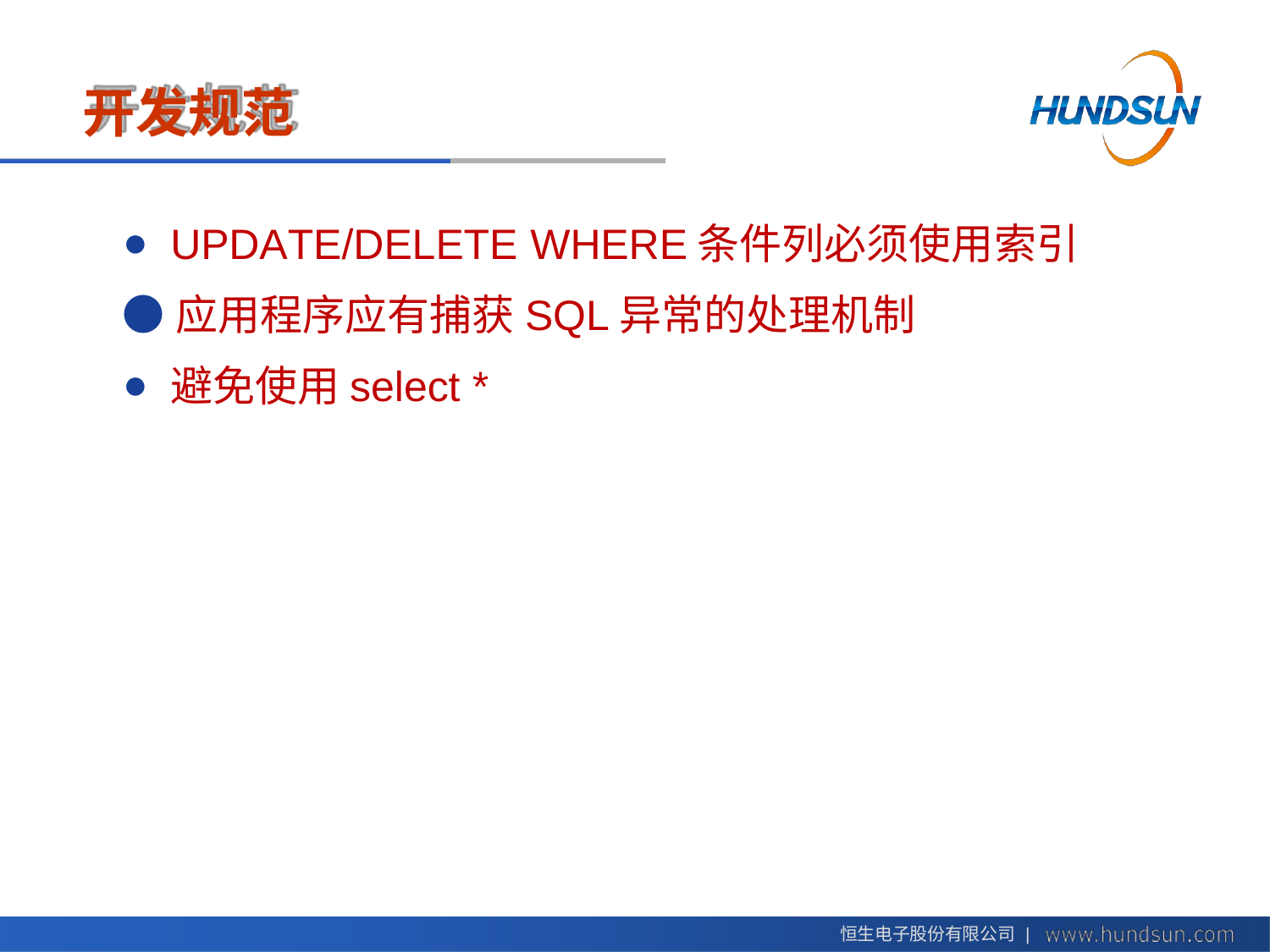

# 开发规范
UPDATE/DELETE WHERE条件列必须使用索引
●	应用程序应有捕获SQL异常的处理机制
避免使用select *
恒生电子股份有限公司 |